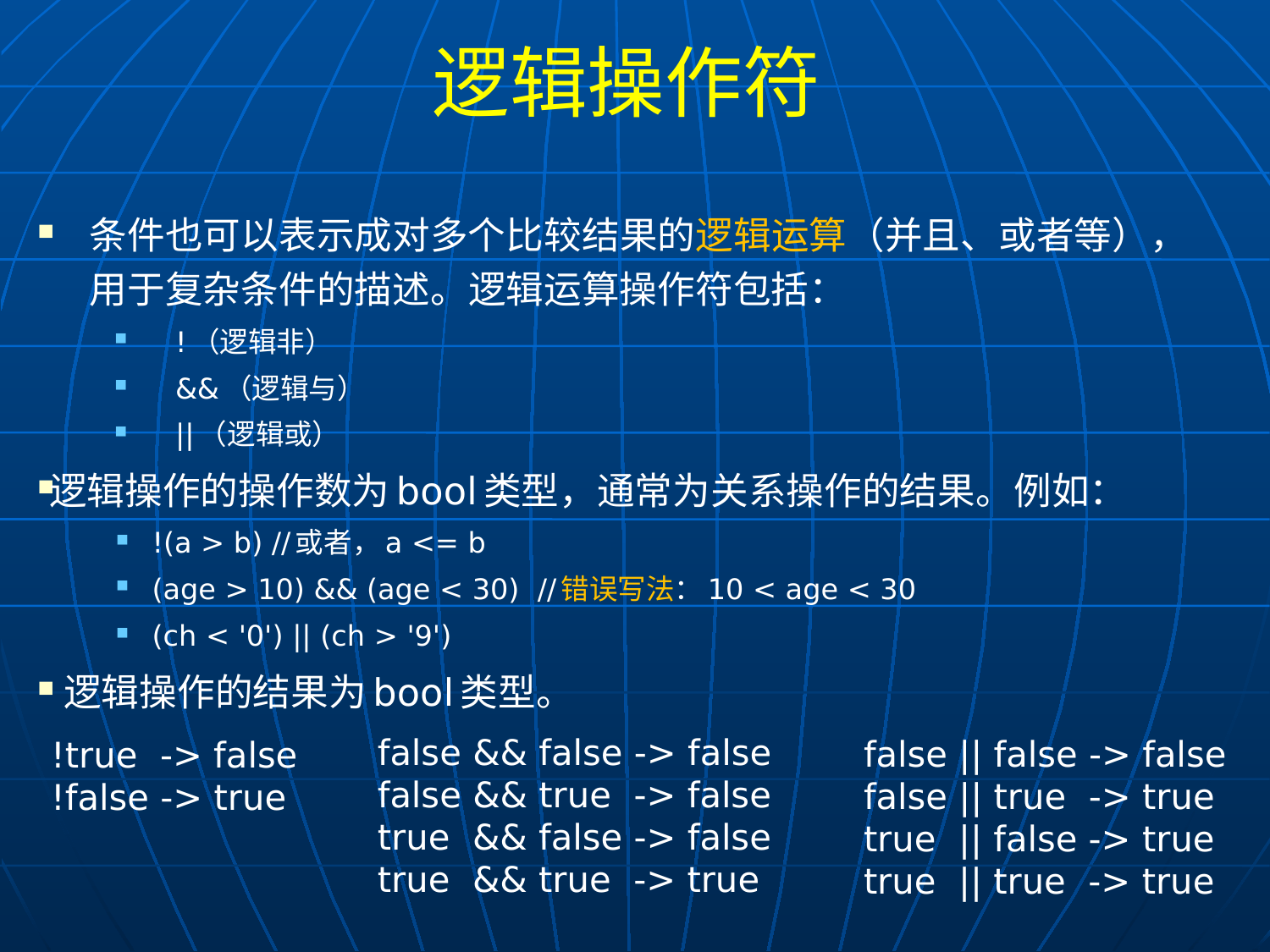

# 逻辑操作符
条件也可以表示成对多个比较结果的逻辑运算（并且、或者等），用于复杂条件的描述。逻辑运算操作符包括：
!（逻辑非）
&&（逻辑与）
||（逻辑或）
逻辑操作的操作数为bool类型，通常为关系操作的结果。例如：
   !(a > b) //或者，a <= b
   (age > 10) && (age < 30)  //错误写法：10 < age < 30
   (ch < '0') || (ch > '9')
 逻辑操作的结果为bool类型。
false && false -> false
false && true  -> false
true  && false -> false
true  && true  -> true
false || false -> false
false || true  -> true
true  || false -> true
true  || true  -> true

!true  -> false
!false -> true